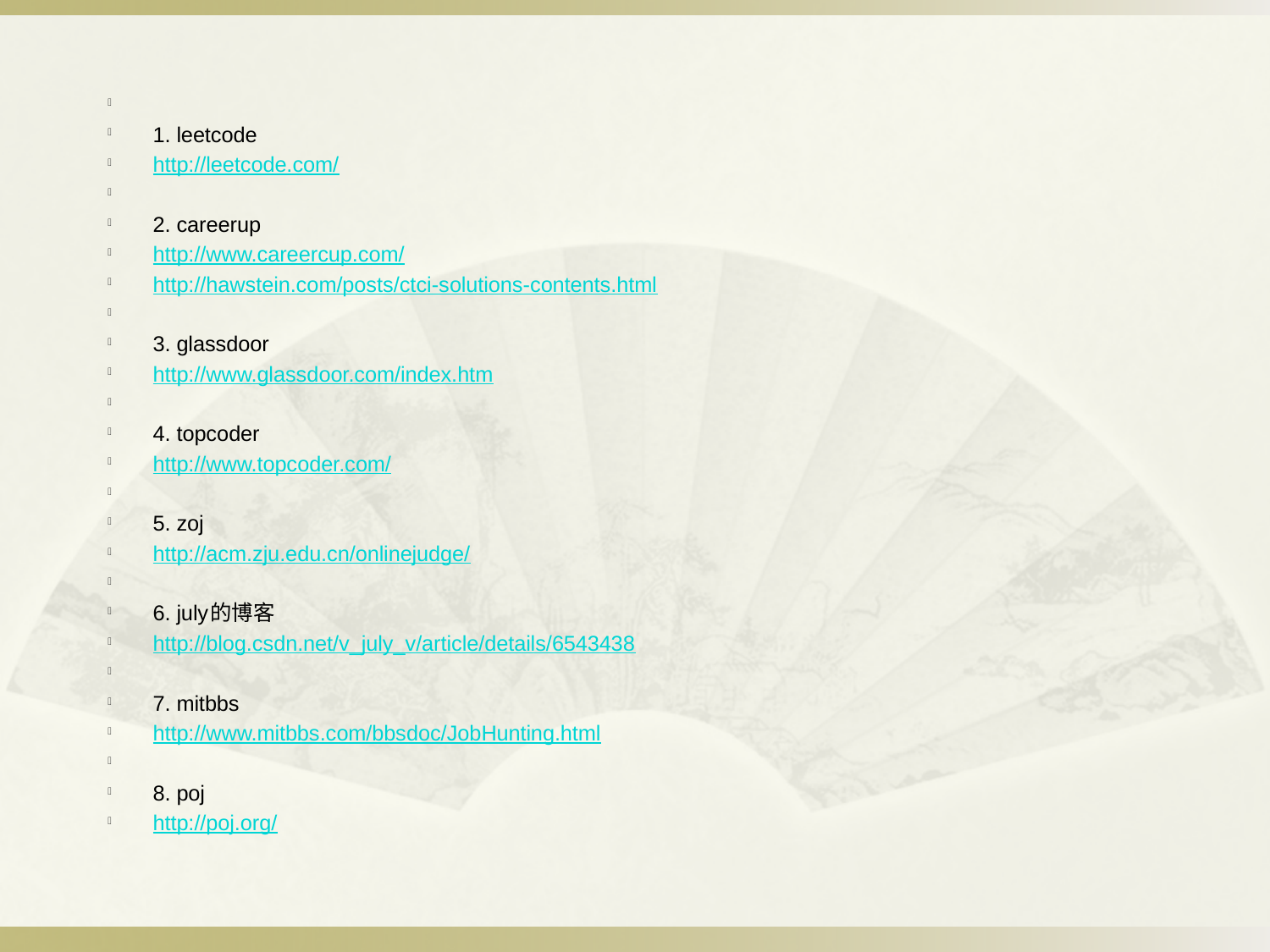

# 1. leetcode
http://leetcode.com/

2. careerup
http://www.careercup.com/
http://hawstein.com/posts/ctci-solutions-contents.html

3. glassdoor
http://www.glassdoor.com/index.htm

4. topcoder
http://www.topcoder.com/

5. zoj
http://acm.zju.edu.cn/onlinejudge/

6. july的博客
http://blog.csdn.net/v_july_v/article/details/6543438

7. mitbbs
http://www.mitbbs.com/bbsdoc/JobHunting.html

8. poj
http://poj.org/